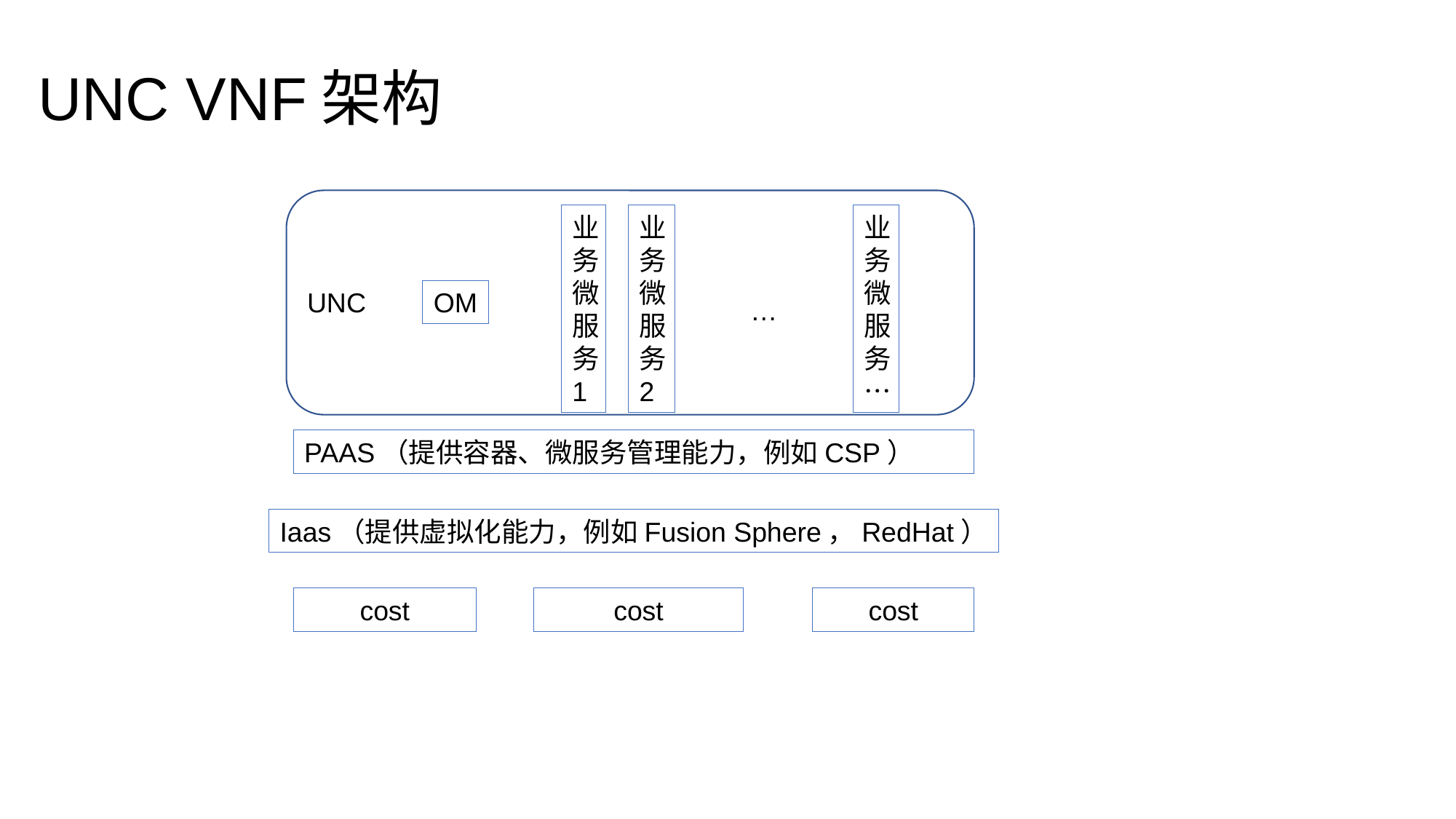

UNC VNF架构

业务微服务1
业务微服务2
业务微服务…
UNC
OM
…
PAAS（提供容器、微服务管理能力，例如CSP）
Iaas（提供虚拟化能力，例如Fusion Sphere，RedHat）
cost
cost
cost